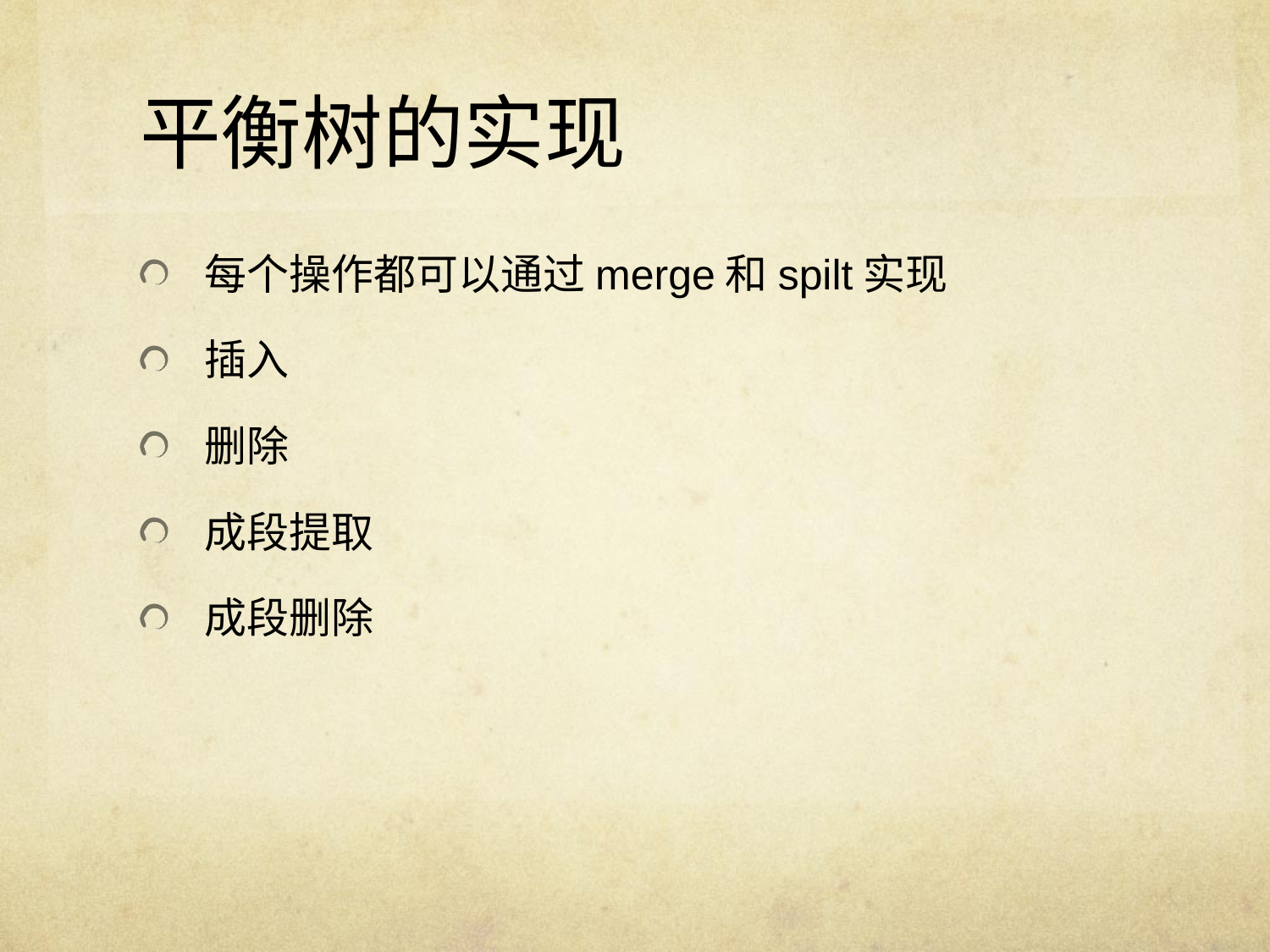

# 平衡树的实现
每个操作都可以通过merge和spilt实现
插入
删除
成段提取
成段删除